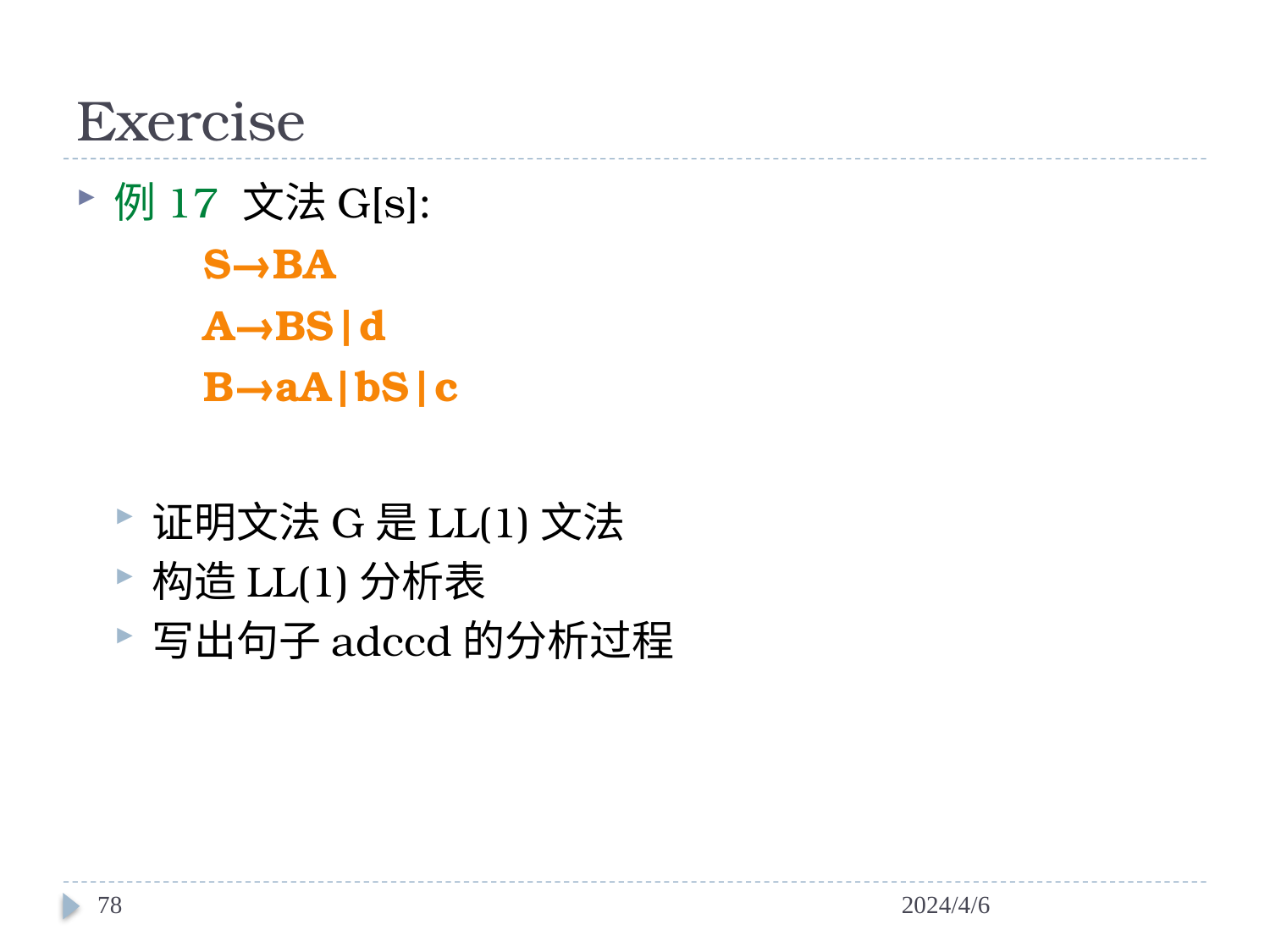

# Exercise
例17 文法G[s]:
	S→BA
       	A→BS|d
	B→aA|bS|c

证明文法G是LL(1)文法
构造LL(1)分析表
写出句子adccd的分析过程

78
2024/4/6